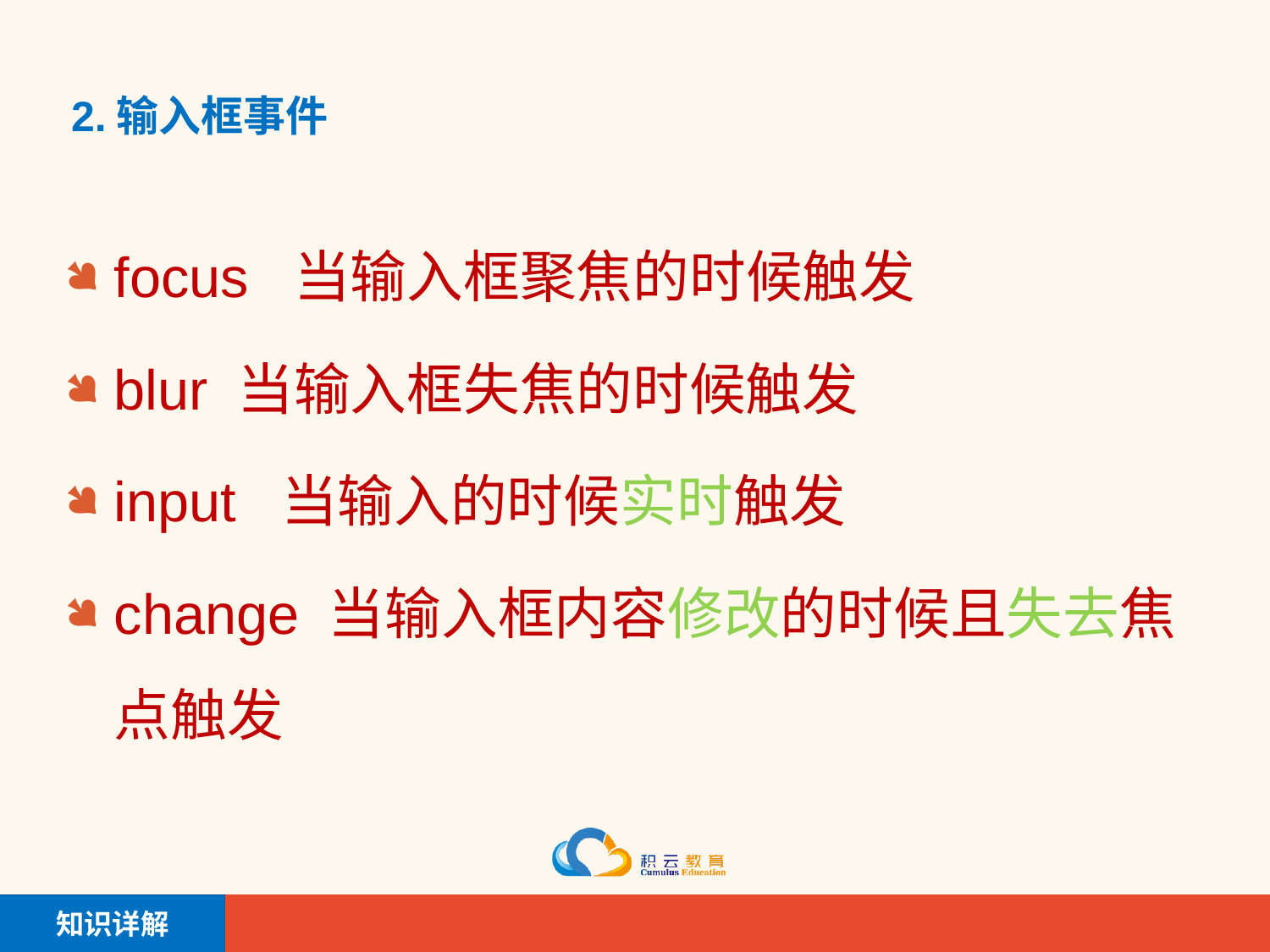

# 2.输入框事件
focus  当输入框聚焦的时候触发
blur 当输入框失焦的时候触发
input  当输入的时候实时触发
change 当输入框内容修改的时候且失去焦点触发